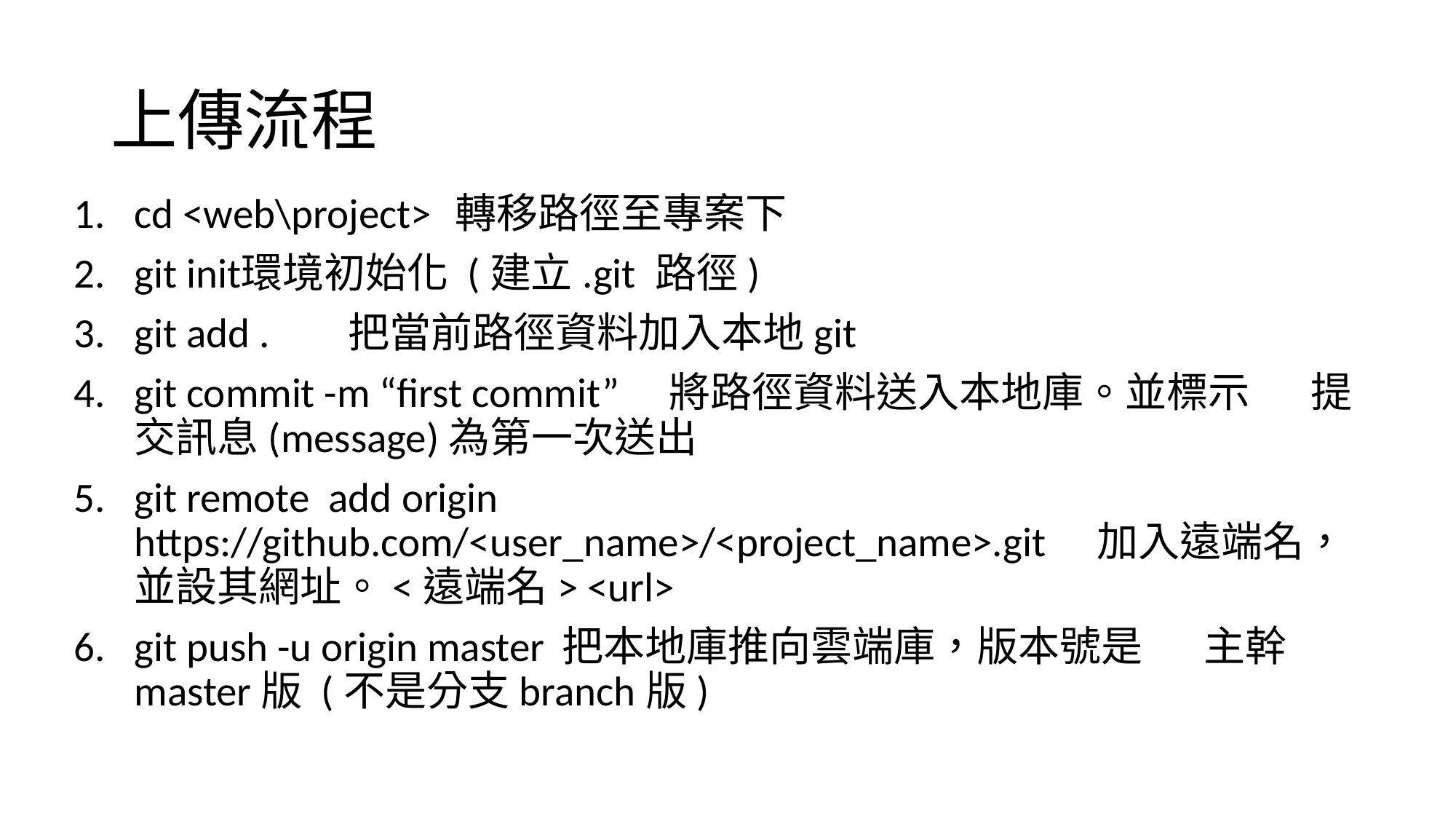

# 上傳流程
cd <web\project>			轉移路徑至專案下
git init					環境初始化 (建立.git 路徑)
git add .					把當前路徑資料加入本地git
git commit -m “first commit”	將路徑資料送入本地庫。並標示							提交訊息(message)為第一次送出
git remote  add origin https://github.com/<user_name>/<project_name>.git							加入遠端名，並設其網址。<遠端名> <url>
git push -u origin master		把本地庫推向雲端庫，版本號是							主幹master版 (不是分支branch版)